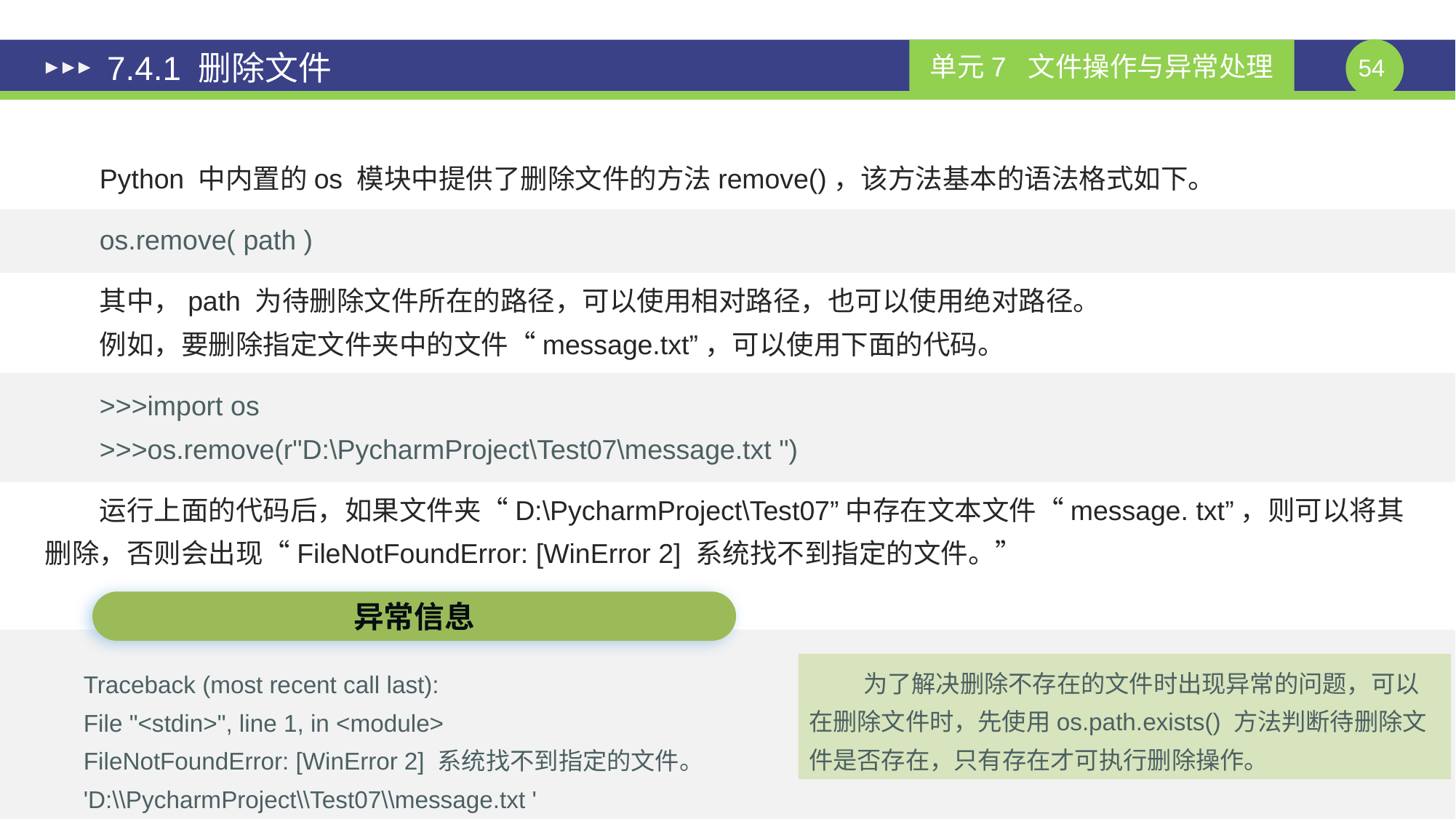

# 7.4.1 删除文件
Python 中内置的os 模块中提供了删除文件的方法remove()，该方法基本的语法格式如下。

os.remove( path )

其中，path 为待删除文件所在的路径，可以使用相对路径，也可以使用绝对路径。
例如，要删除指定文件夹中的文件“message.txt”，可以使用下面的代码。

>>>import os
>>>os.remove(r"D:\PycharmProject\Test07\message.txt ")

运行上面的代码后，如果文件夹“D:\PycharmProject\Test07”中存在文本文件“message. txt”，则可以将其删除，否则会出现“FileNotFoundError: [WinError 2] 系统找不到指定的文件。”

异常信息

为了解决删除不存在的文件时出现异常的问题，可以在删除文件时，先使用os.path.exists() 方法判断待删除文件是否存在，只有存在才可执行删除操作。
Traceback (most recent call last):
File "<stdin>", line 1, in <module>
FileNotFoundError: [WinError 2] 系统找不到指定的文件。
'D:\\PycharmProject\\Test07\\message.txt '